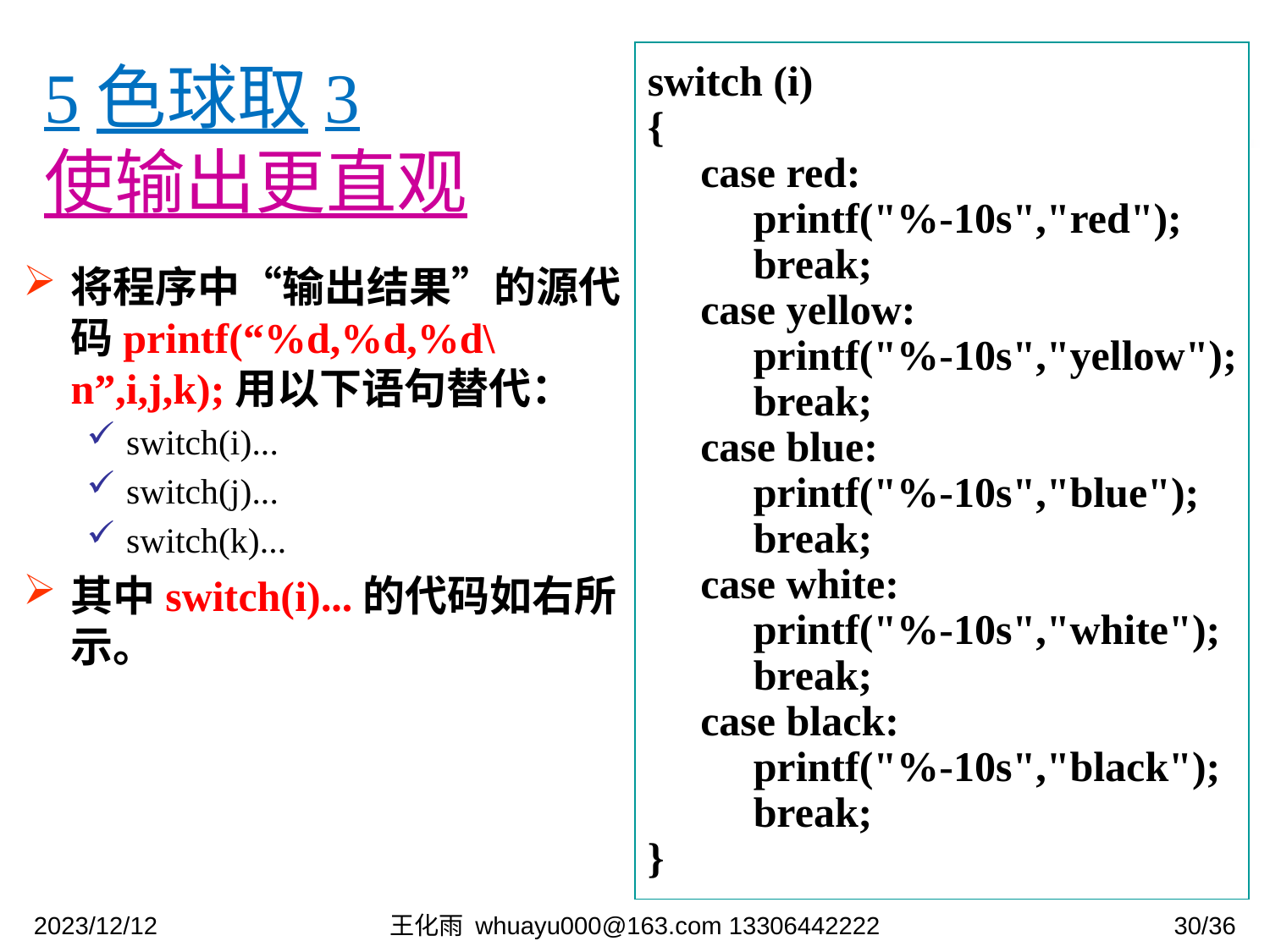

switch (i)
{
     case red:
          printf("%-10s","red");
          break;
     case yellow:
          printf("%-10s","yellow");
          break;
     case blue:
          printf("%-10s","blue");
          break;
     case white:
          printf("%-10s","white");
          break;
     case black:
          printf("%-10s","black");
          break;
}
5色球取3
使输出更直观
将程序中“输出结果”的源代码printf(“%d,%d,%d\n”,i,j,k);用以下语句替代：
switch(i)...
switch(j)...
switch(k)...
其中switch(i)...的代码如右所示。
2023/12/12
王化雨 whuayu000@163.com 13306442222
30/36